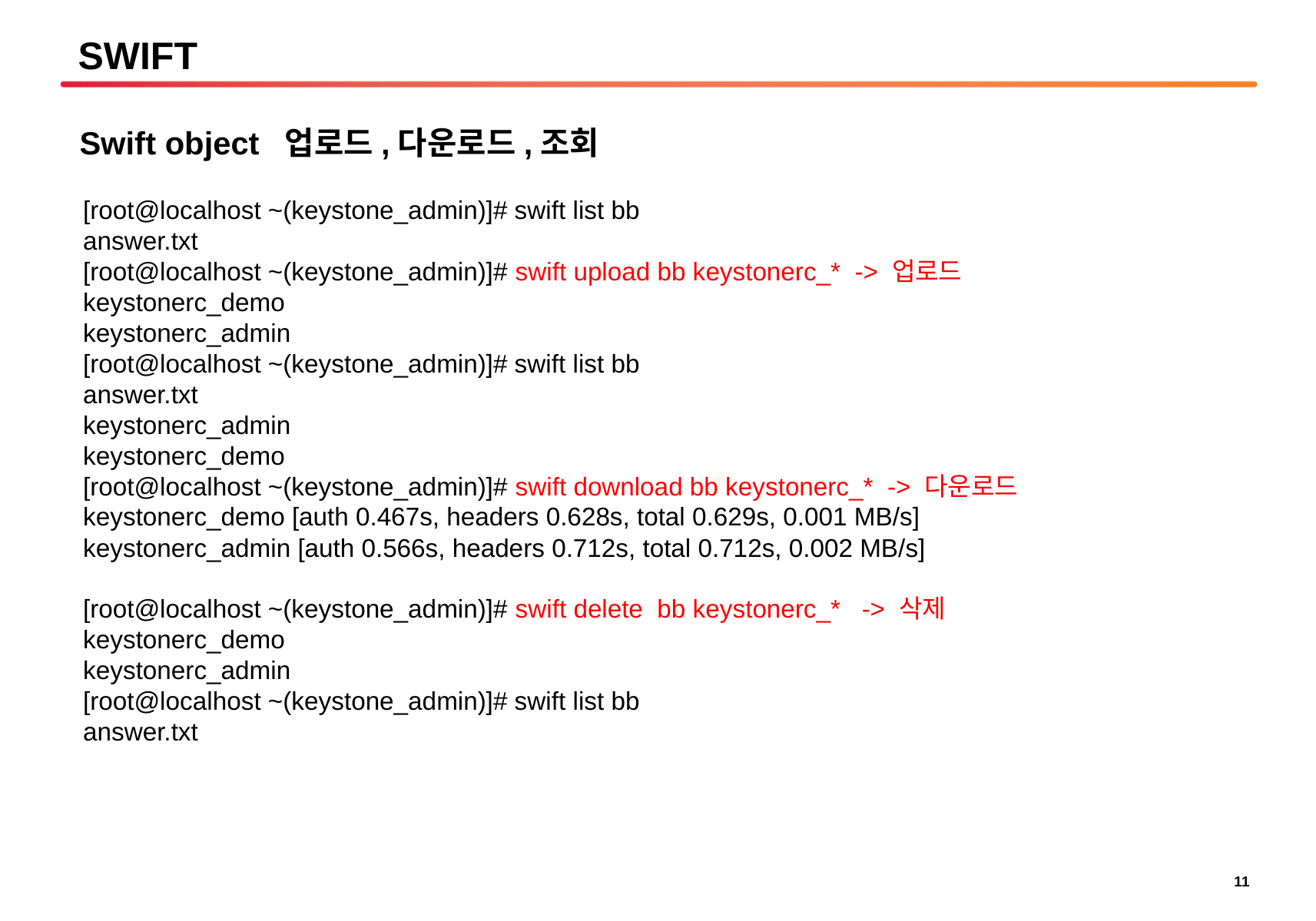

# SWIFT

Swift object  업로드,다운로드,조회
[root@localhost ~(keystone_admin)]# swift list bb
answer.txt
[root@localhost ~(keystone_admin)]# swift upload bb keystonerc_*  -> 업로드
keystonerc_demo
keystonerc_admin
[root@localhost ~(keystone_admin)]# swift list bb
answer.txt
keystonerc_admin
keystonerc_demo
[root@localhost ~(keystone_admin)]# swift download bb keystonerc_*  -> 다운로드
keystonerc_demo [auth 0.467s, headers 0.628s, total 0.629s, 0.001 MB/s]
keystonerc_admin [auth 0.566s, headers 0.712s, total 0.712s, 0.002 MB/s]

[root@localhost ~(keystone_admin)]# swift delete  bb keystonerc_*   -> 삭제
keystonerc_demo
keystonerc_admin
[root@localhost ~(keystone_admin)]# swift list bb
answer.txt